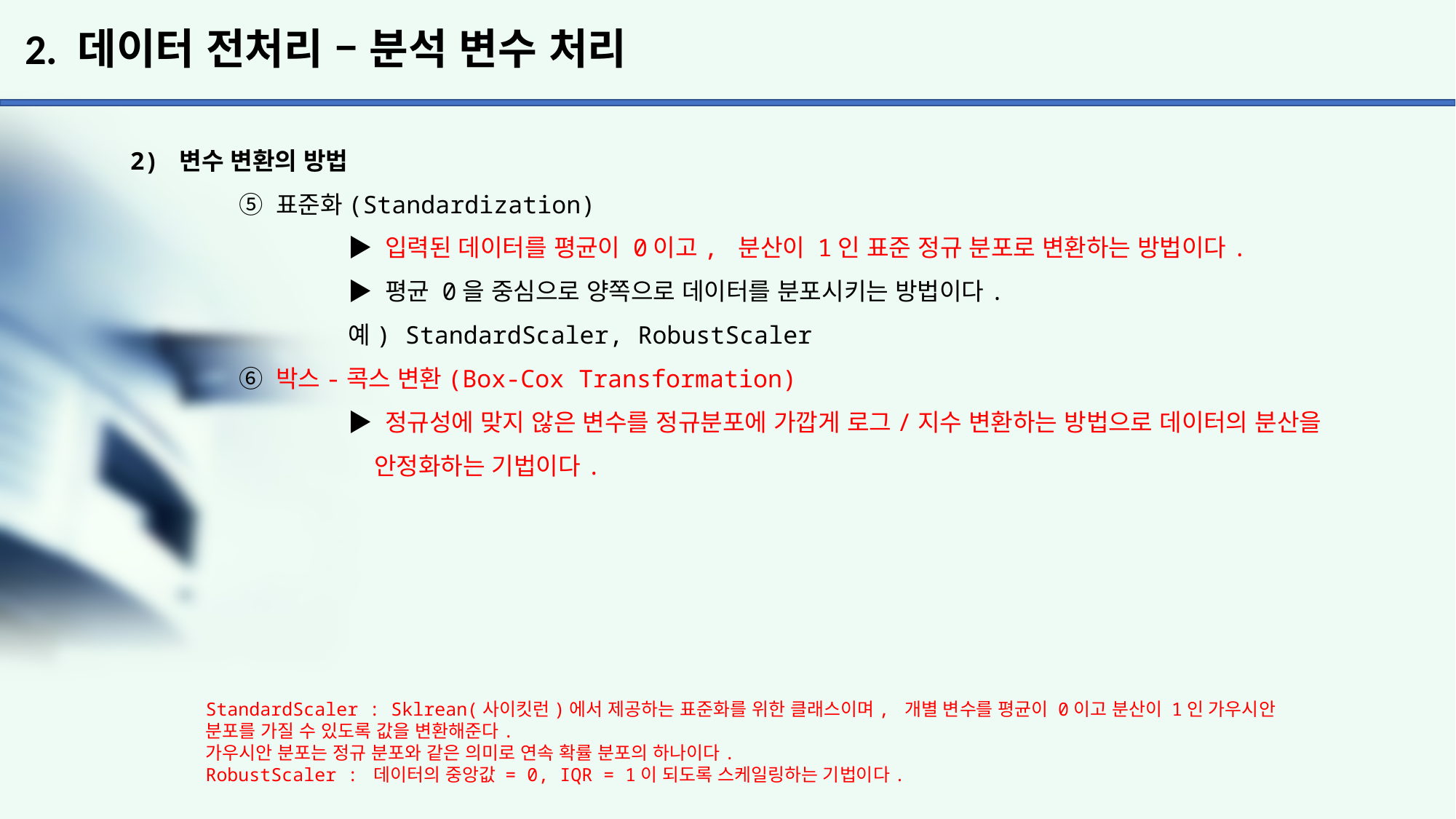

# 2. 데이터 전처리 – 분석 변수 처리
2) 변수 변환의 방법
	⑤ 표준화(Standardization)
		▶ 입력된 데이터를 평균이 0이고, 분산이 1인 표준 정규 분포로 변환하는 방법이다.
		▶ 평균 0을 중심으로 양쪽으로 데이터를 분포시키는 방법이다.
		예) StandardScaler, RobustScaler
	⑥ 박스-콕스 변환(Box-Cox Transformation)
		▶ 정규성에 맞지 않은 변수를 정규분포에 가깝게 로그/지수 변환하는 방법으로 데이터의 분산을
		   안정화하는 기법이다.
StandardScaler : Sklrean(사이킷런)에서 제공하는 표준화를 위한 클래스이며, 개별 변수를 평균이 0이고 분산이 1인 가우시안 분포를 가질 수 있도록 값을 변환해준다.
가우시안 분포는 정규 분포와 같은 의미로 연속 확률 분포의 하나이다.
RobustScaler : 데이터의 중앙값 = 0, IQR = 1이 되도록 스케일링하는 기법이다.